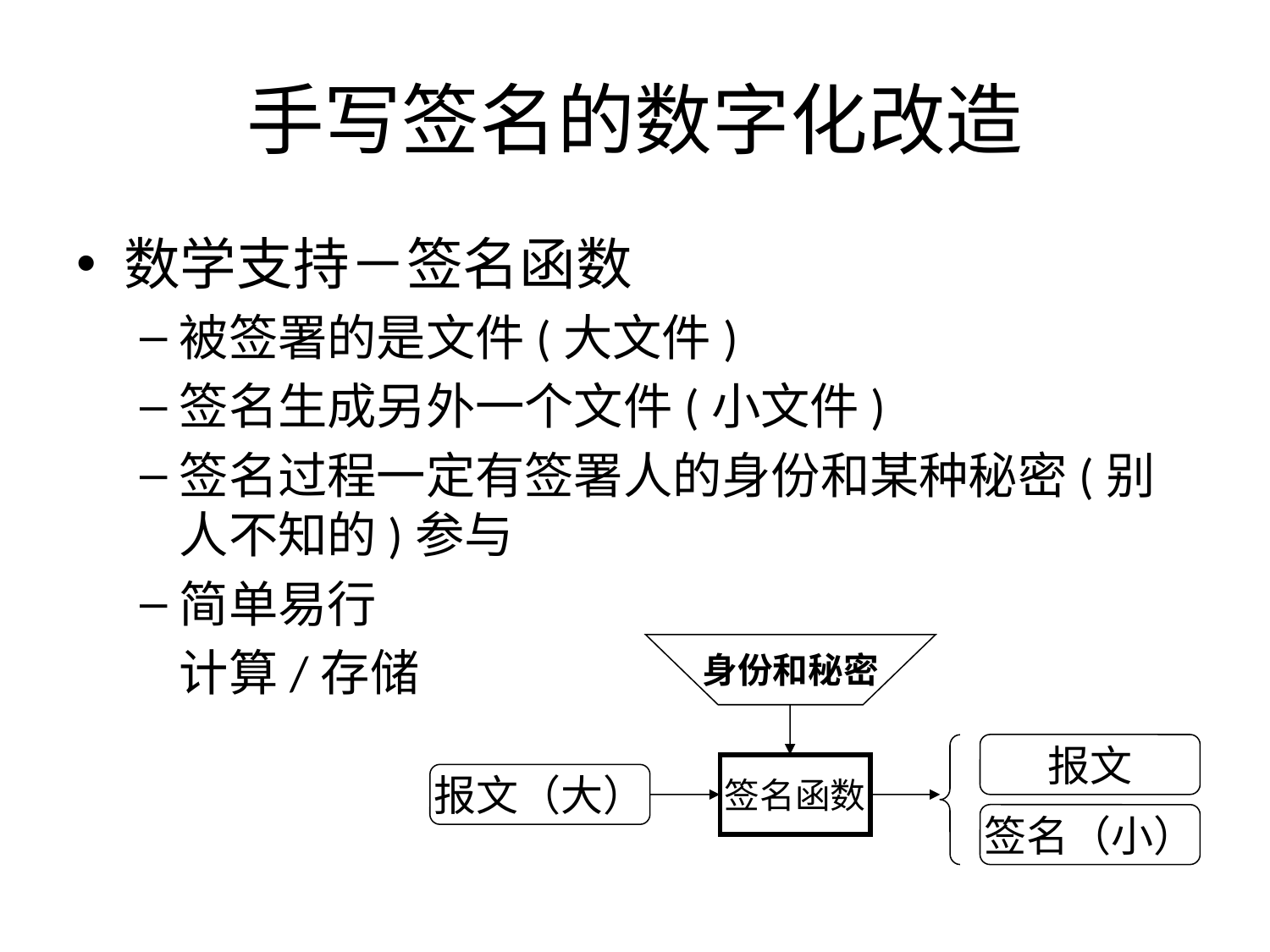

# 手写签名的数字化改造
数学支持－签名函数
被签署的是文件(大文件)
签名生成另外一个文件(小文件)
签名过程一定有签署人的身份和某种秘密(别人不知的)参与
简单易行
	计算/存储

身份和秘密
身份和秘密

报文

签名函数
报文

报文（大）
签名函数
报文（大）

签名（小）

签名（小）